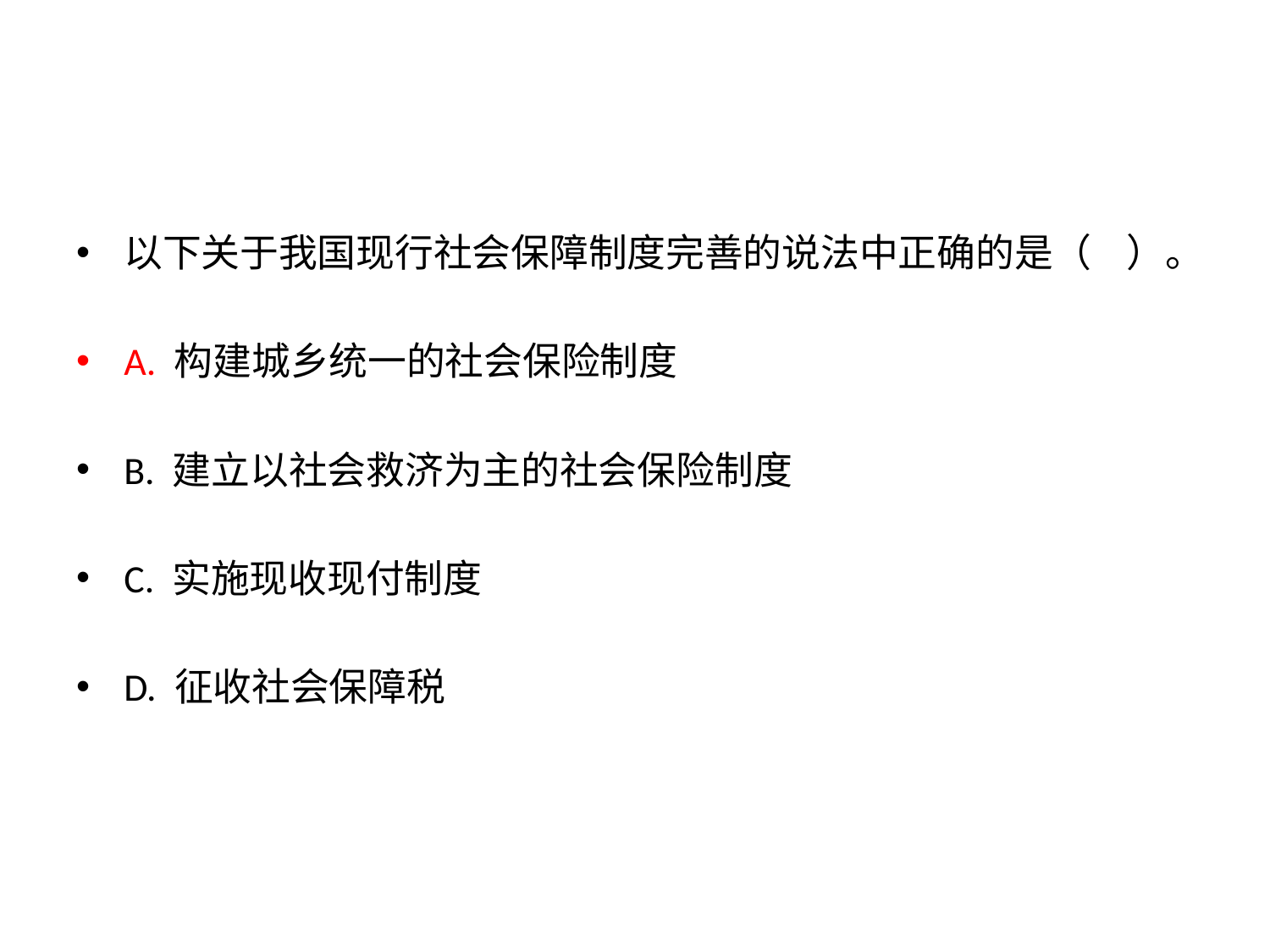

以下关于我国现行社会保障制度完善的说法中正确的是（    ）。

A. 构建城乡统一的社会保险制度

B. 建立以社会救济为主的社会保险制度

C. 实施现收现付制度

D. 征收社会保障税